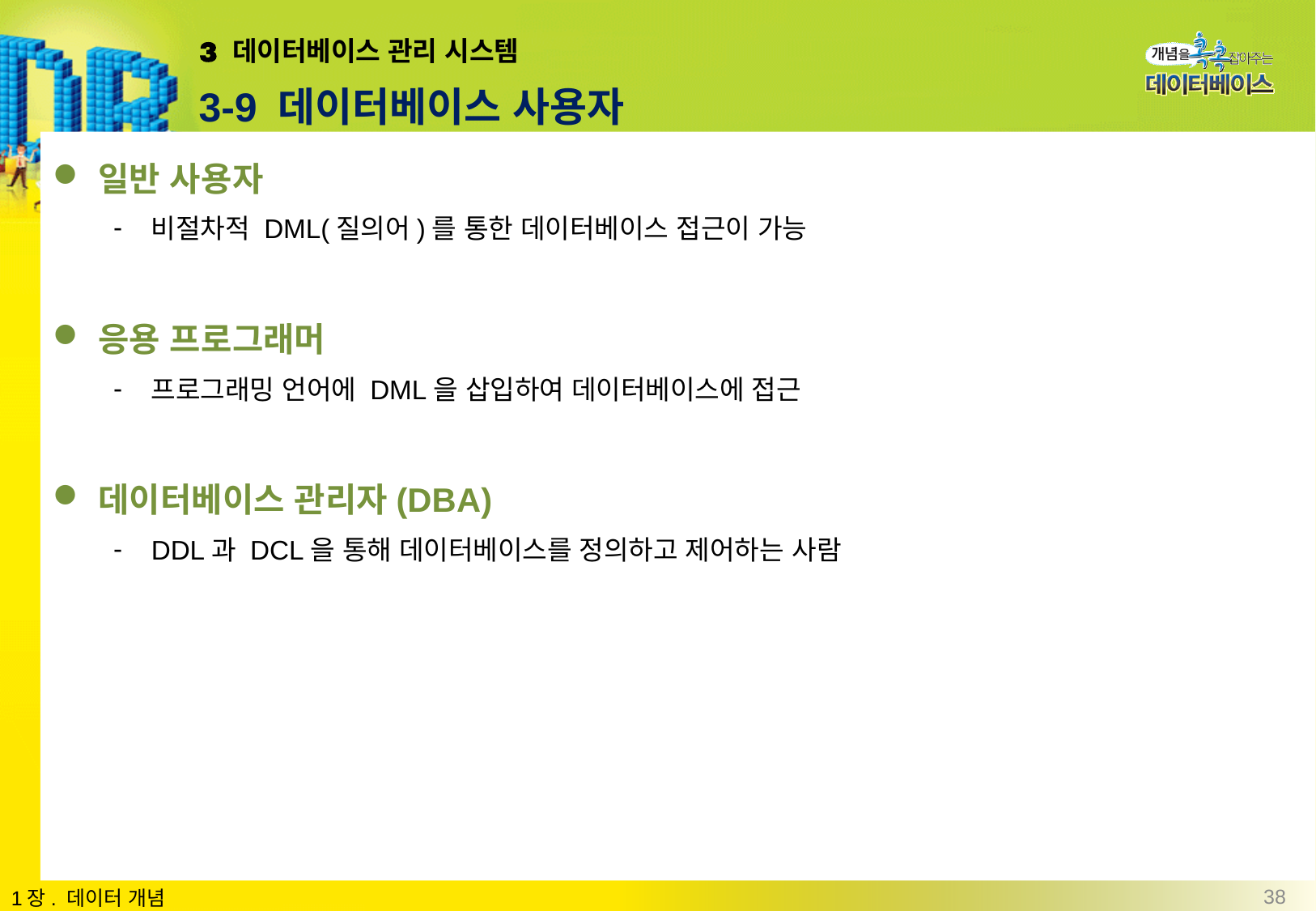

# 3 데이터베이스 관리 시스템
3-9 데이터베이스 사용자
일반 사용자
비절차적 DML(질의어)를 통한 데이터베이스 접근이 가능

응용 프로그래머
프로그래밍 언어에 DML을 삽입하여 데이터베이스에 접근

데이터베이스 관리자(DBA)
DDL과 DCL을 통해 데이터베이스를 정의하고 제어하는 사람
38